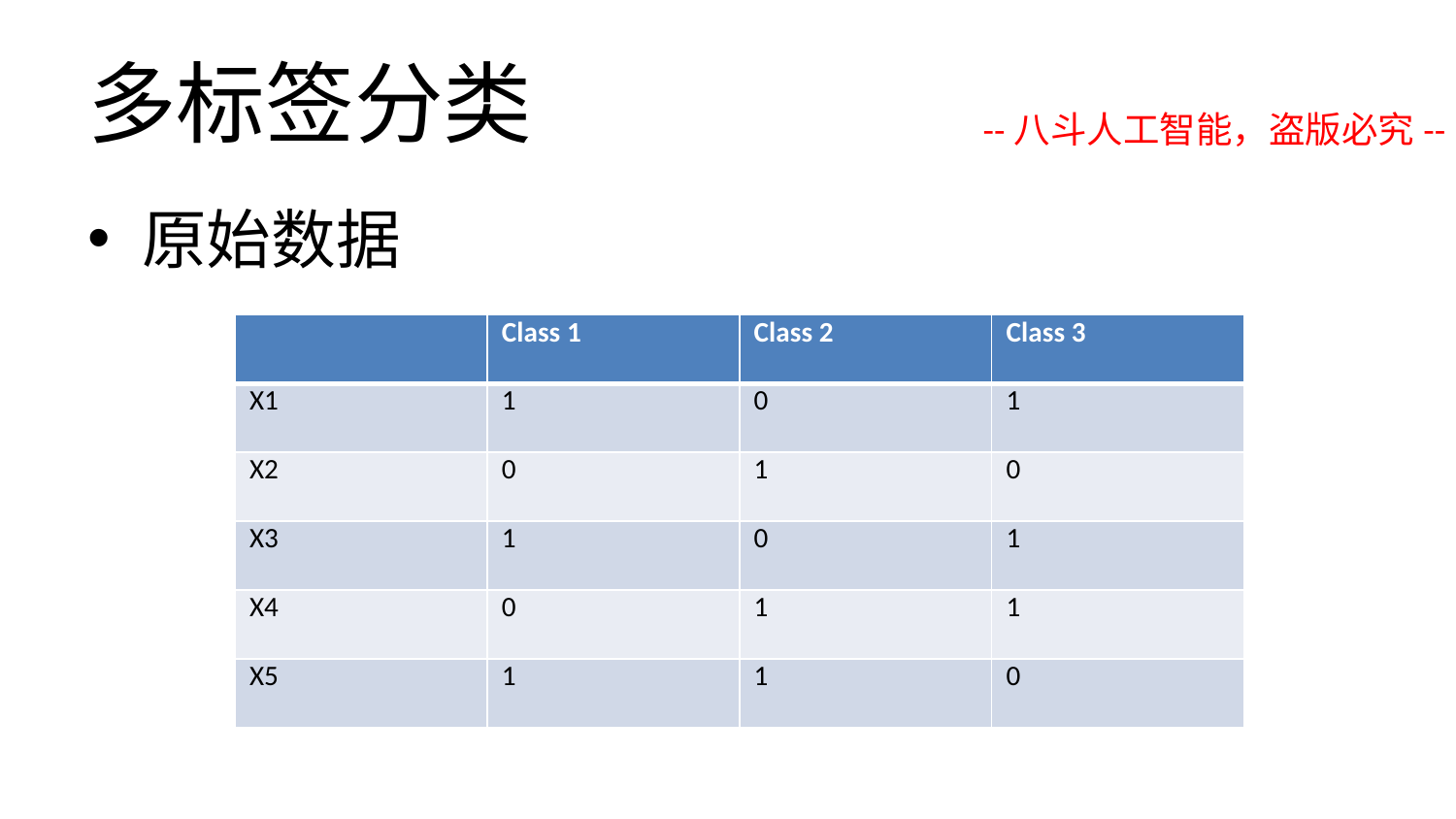

# 多标签分类
--八斗人工智能，盗版必究--
原始数据
|  | Class 1 | Class 2 | Class 3 |
| --- | --- | --- | --- |
| X1 | 1 | 0 | 1 |
| X2 | 0 | 1 | 0 |
| X3 | 1 | 0 | 1 |
| X4 | 0 | 1 | 1 |
| X5 | 1 | 1 | 0 |